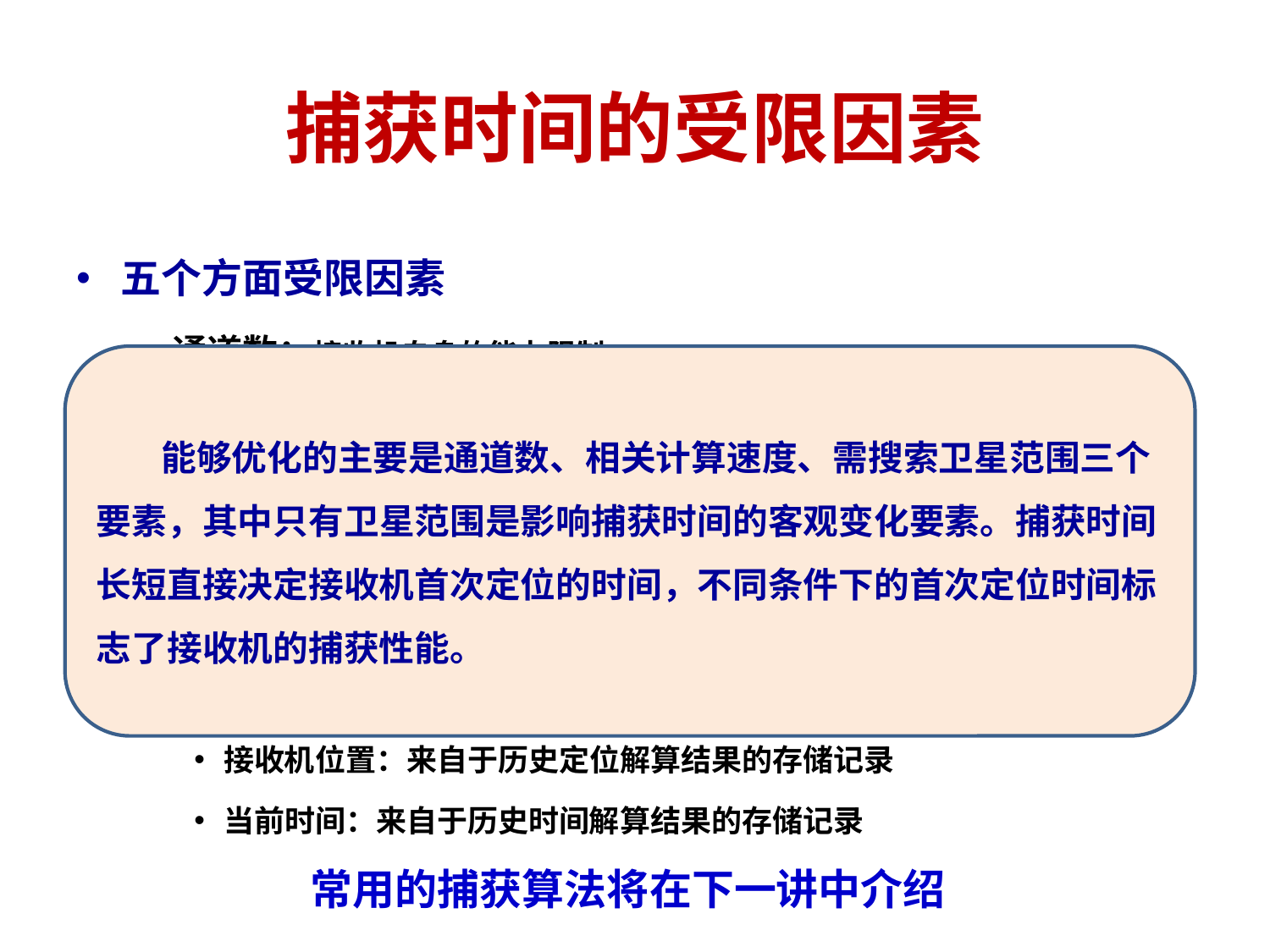

# 捕获时间的受限因素
五个方面受限因素
通道数：接收机自身的能力限制
相关器数量：接收机自身的能力限制
频率维搜索范围： 普通±5kHz以内，高动态 ±10kHz以内
相位维搜索范围：一个C/A码码长宽度（1ms）
需要搜索的卫星范围：与卫星的位置和接收机当前的位置有关
卫星位置：来自于星历和历书
接收机位置：来自于历史定位解算结果的存储记录
当前时间：来自于历史时间解算结果的存储记录
       能够优化的主要是通道数、相关计算速度、需搜索卫星范围三个要素，其中只有卫星范围是影响捕获时间的客观变化要素。捕获时间长短直接决定接收机首次定位的时间，不同条件下的首次定位时间标志了接收机的捕获性能。
常用的捕获算法将在下一讲中介绍